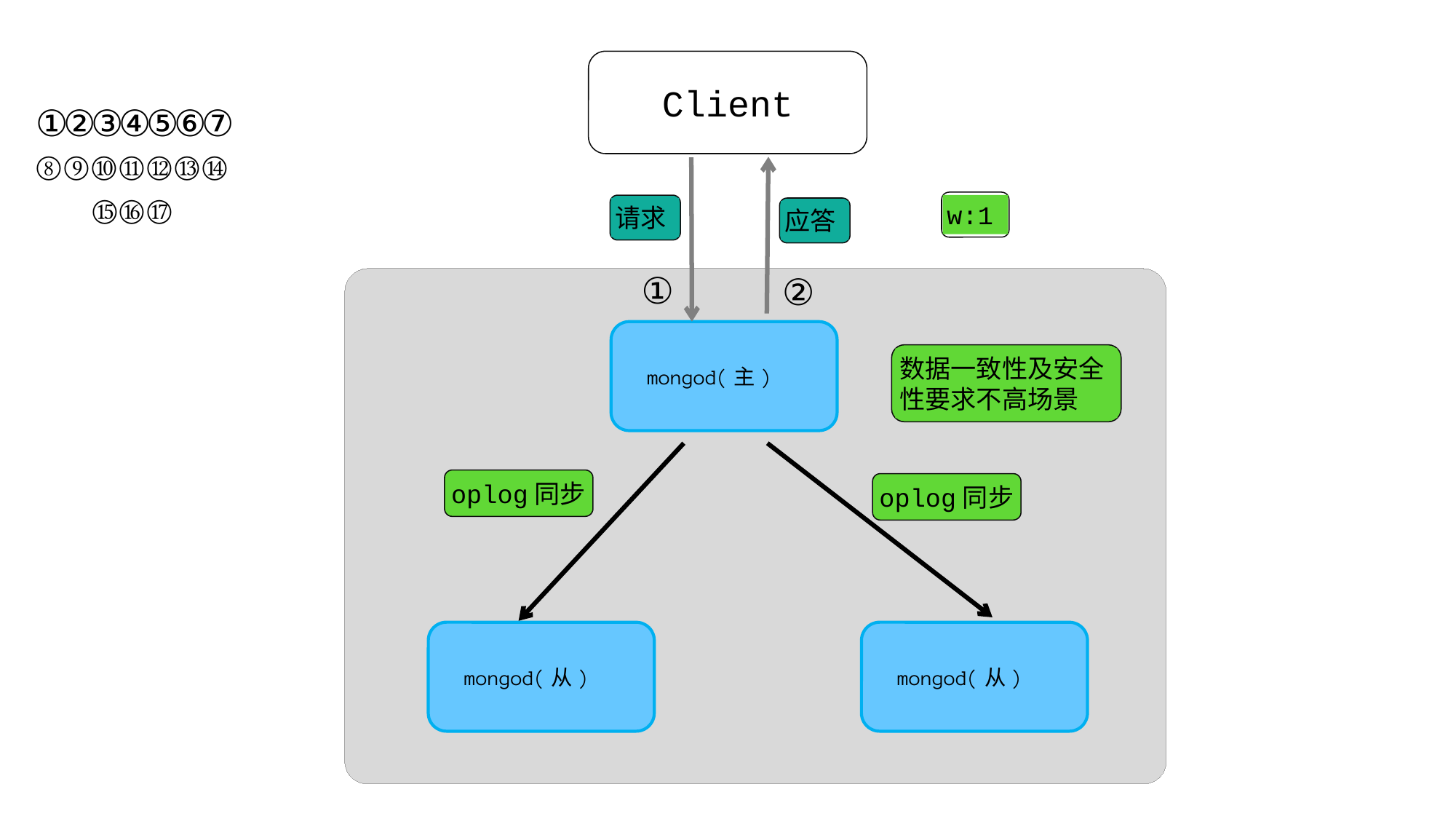

Client
①②③④⑤⑥⑦⑧⑨⑩⑪⑫⑬⑭⑮⑯⑰

w:1

请求

应答
①
②

mongod(主)

数据一致性及安全
性要求不高场景

oplog同步

oplog同步

mongod(从)

mongod(从)